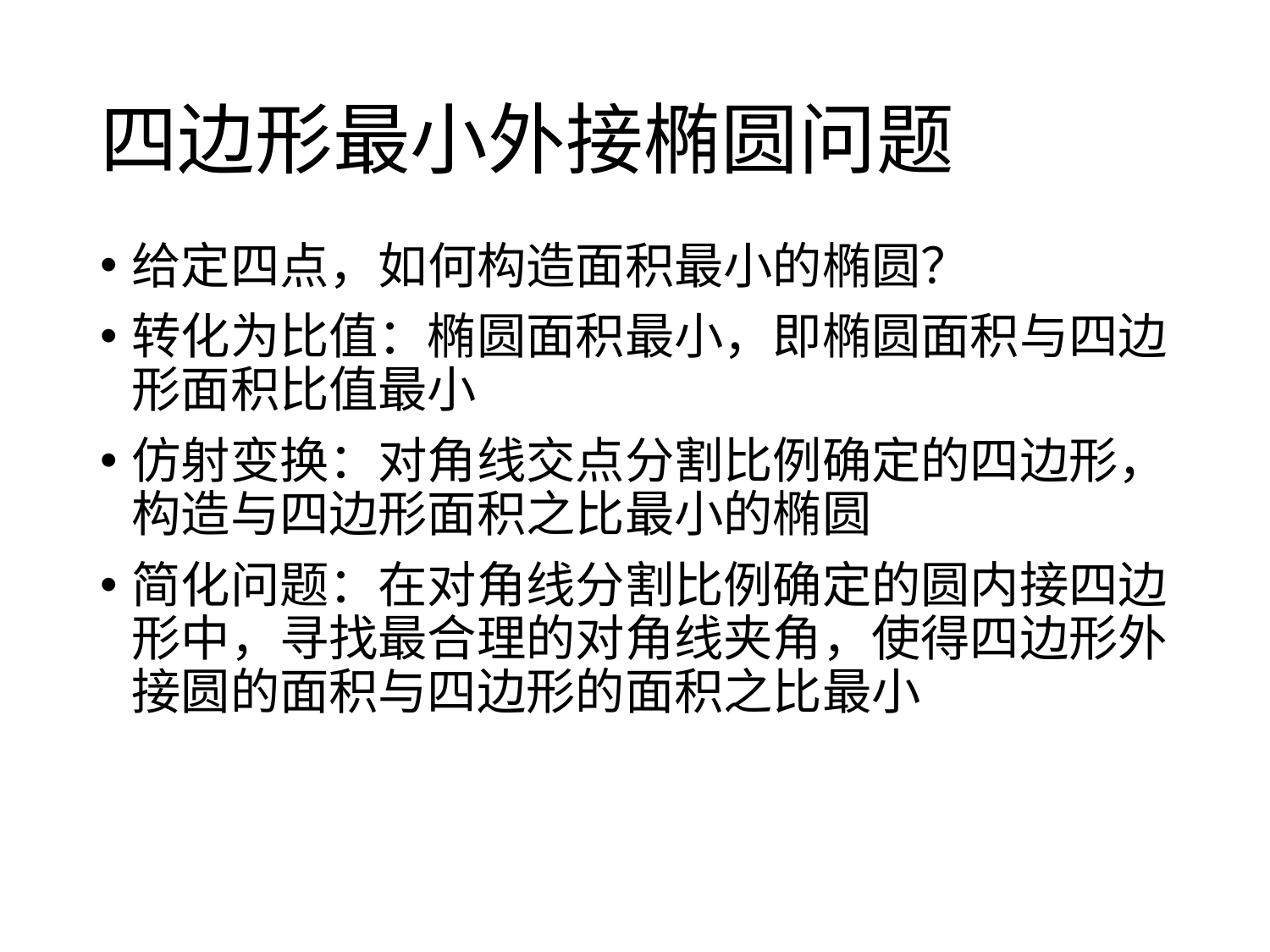

# 四边形最小外接椭圆问题
给定四点，如何构造面积最小的椭圆？
转化为比值：椭圆面积最小，即椭圆面积与四边形面积比值最小
仿射变换：对角线交点分割比例确定的四边形，构造与四边形面积之比最小的椭圆
简化问题：在对角线分割比例确定的圆内接四边形中，寻找最合理的对角线夹角，使得四边形外接圆的面积与四边形的面积之比最小